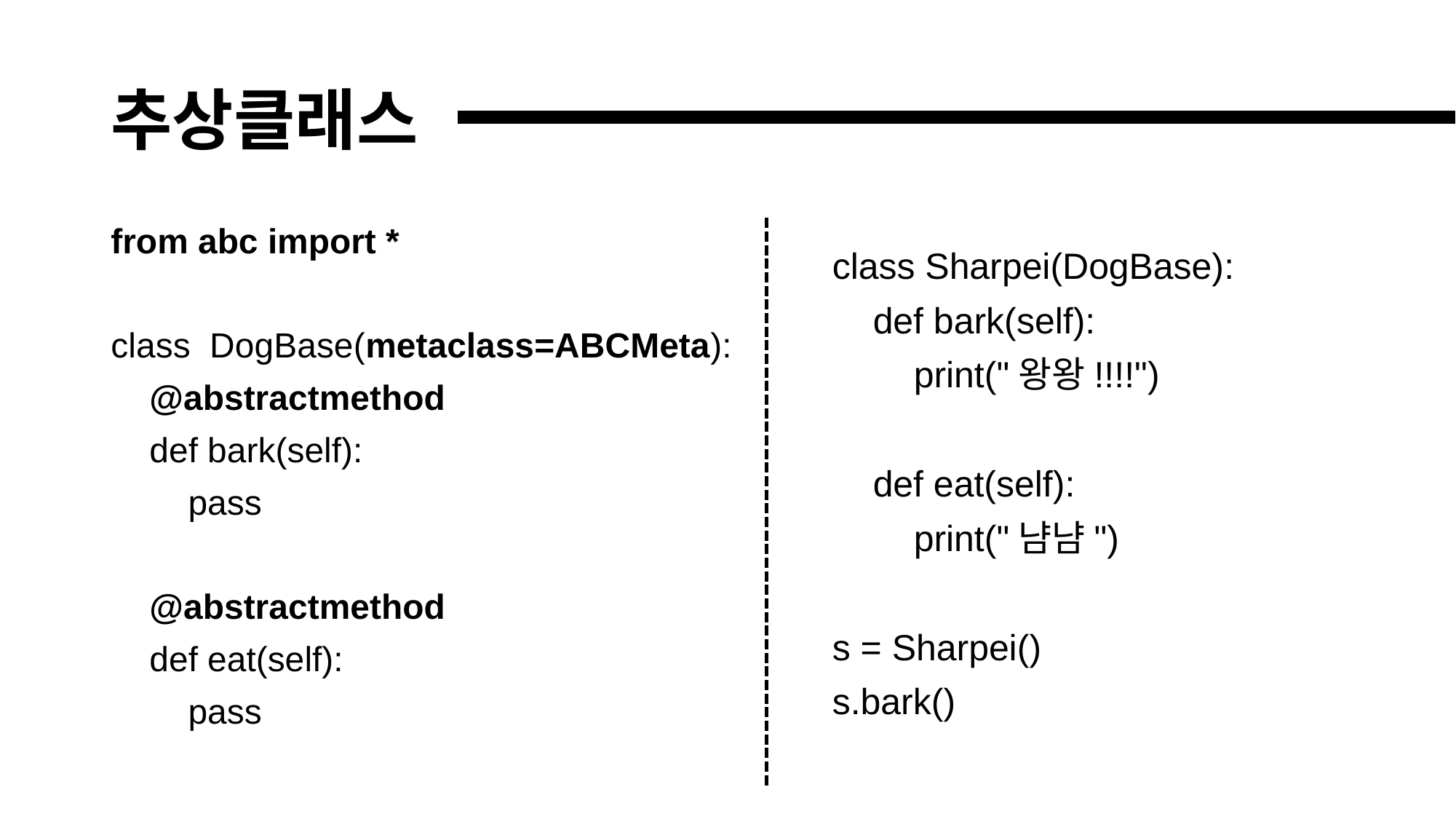

# 추상클래스

from abc import *

class  DogBase(metaclass=ABCMeta):
    @abstractmethod
    def bark(self):
        pass

    @abstractmethod
    def eat(self):
        pass
class Sharpei(DogBase):
    def bark(self):
        print("왕왕!!!!")

    def eat(self):
        print("냠냠")

s = Sharpei()
s.bark()